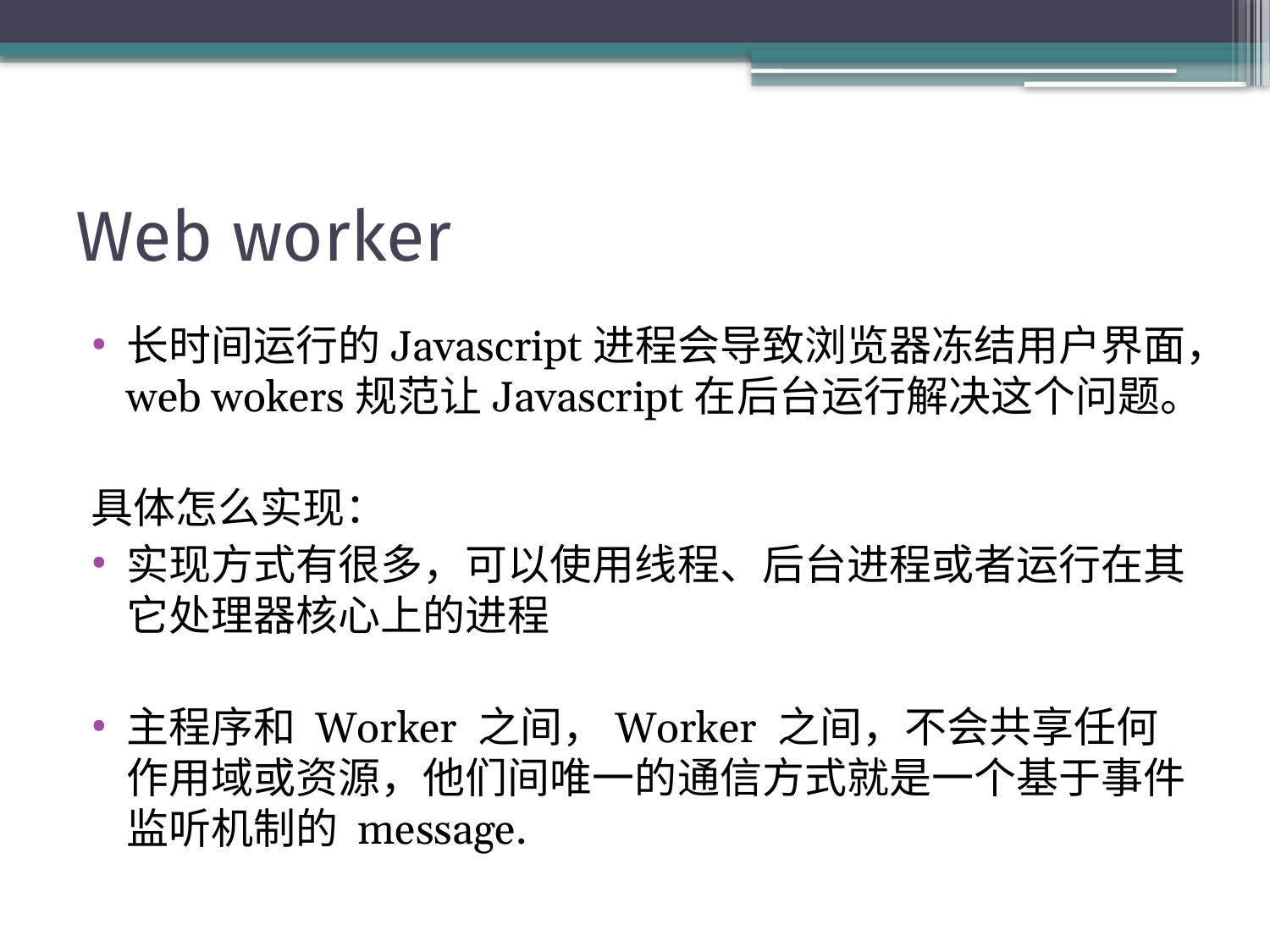

# Web worker
长时间运行的Javascript进程会导致浏览器冻结用户界面，web wokers规范让Javascript在后台运行解决这个问题。

具体怎么实现：
实现方式有很多，可以使用线程、后台进程或者运行在其它处理器核心上的进程

主程序和 Worker 之间，Worker 之间，不会共享任何作用域或资源，他们间唯一的通信方式就是一个基于事件监听机制的 message.